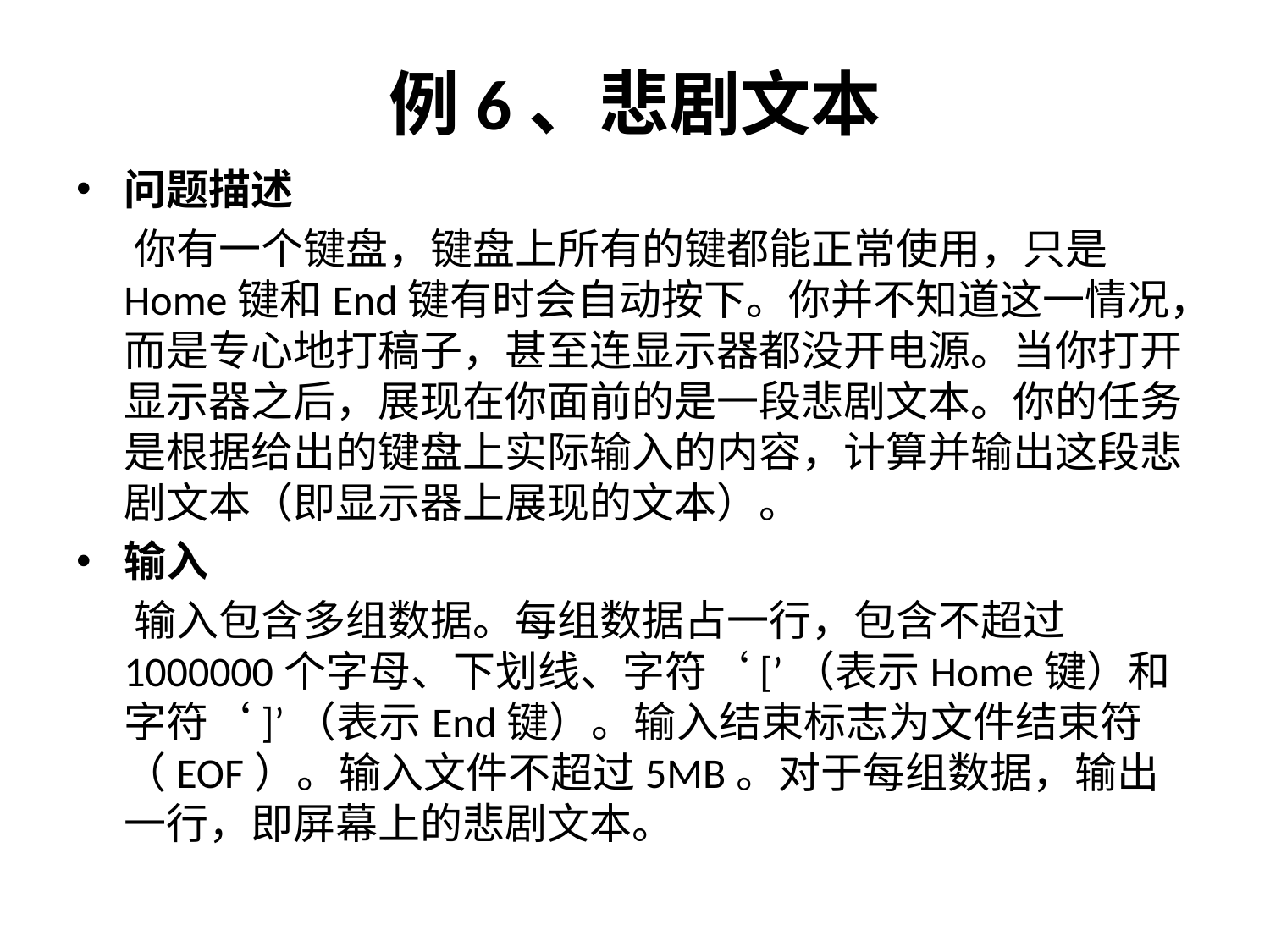

# 例6、悲剧文本
问题描述
     你有一个键盘，键盘上所有的键都能正常使用，只是Home键和End键有时会自动按下。你并不知道这一情况，而是专心地打稿子，甚至连显示器都没开电源。当你打开显示器之后，展现在你面前的是一段悲剧文本。你的任务是根据给出的键盘上实际输入的内容，计算并输出这段悲剧文本（即显示器上展现的文本）。
输入
     输入包含多组数据。每组数据占一行，包含不超过1000000个字母、下划线、字符‘[’（表示Home键）和字符‘]’（表示End键）。输入结束标志为文件结束符（EOF）。输入文件不超过5MB。对于每组数据，输出一行，即屏幕上的悲剧文本。